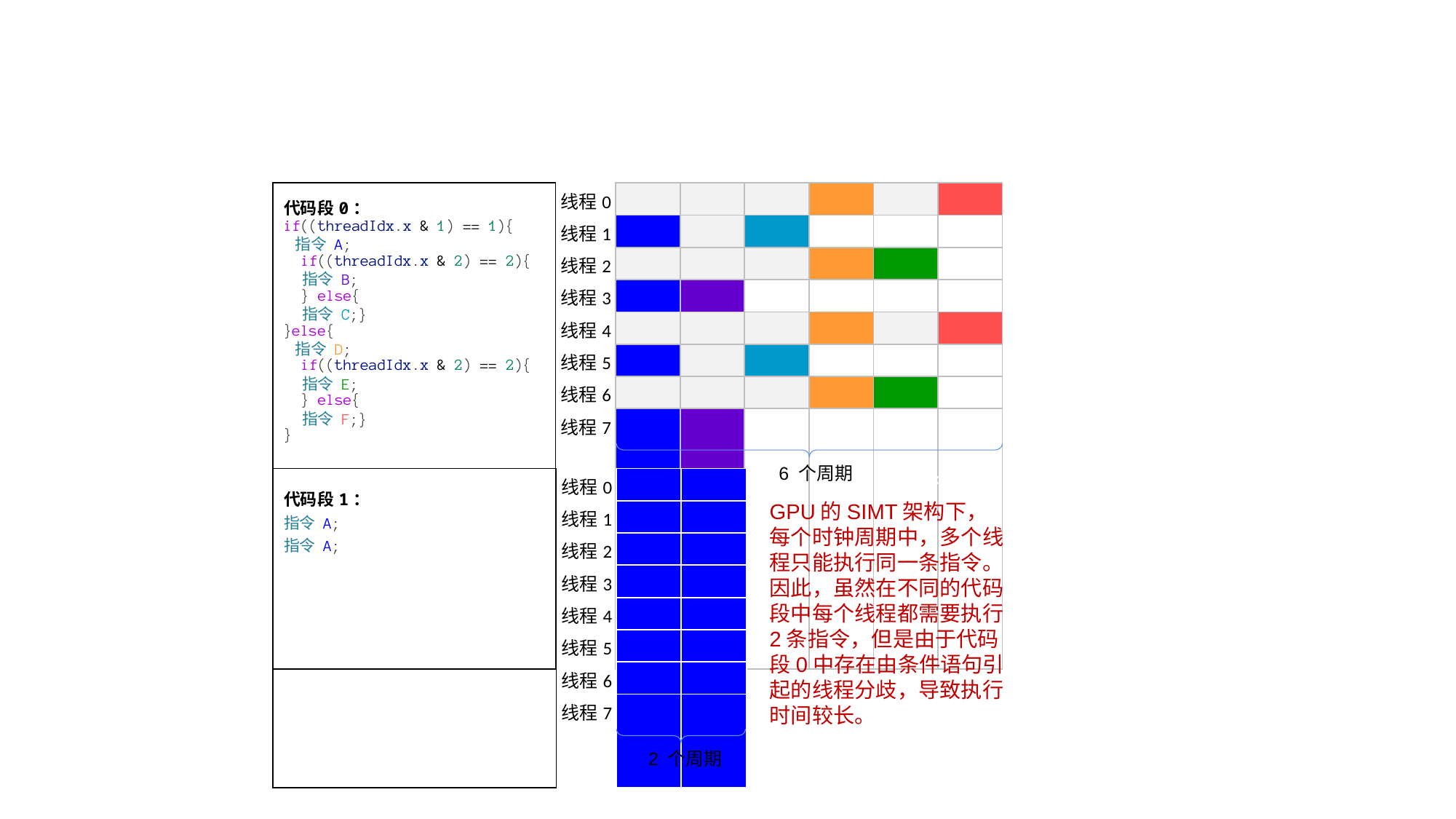

| 代码段0： if((threadIdx.x & 1) == 1){   指令 A;   if((threadIdx.x & 2) == 2){     指令 B;   } else{     指令 C;} }else{   指令 D;   if((threadIdx.x & 2) == 2){     指令 E;   } else{     指令 F;} } | 线程0 |  |  |  |  |  |  |
| --- | --- | --- | --- | --- | --- | --- | --- |
|  | 线程1 |  |  |  |  |  |  |
|  | 线程2 |  |  |  |  |  |  |
|  | 线程3 |  |  |  |  |  |  |
|  | 线程4 |  |  |  |  |  |  |
|  | 线程5 |  |  |  |  |  |  |
|  | 线程6 |  |  |  |  |  |  |
|  | 线程7 |  |  |  |  |  |  |

6 个周期
6 cycles
| 代码段1： 指令 A; 指令 A; | 线程0 |  |  |  |  |  |  |
| --- | --- | --- | --- | --- | --- | --- | --- |
|  | 线程1 |  |  |  |  |  |  |
|  | 线程2 |  |  |  |  |  |  |
|  | 线程3 |  |  |  |  |  |  |
|  | 线程4 |  |  |  |  |  |  |
|  | 线程5 |  |  |  |  |  |  |
|  | 线程6 |  |  |  |  |  |  |
|  | 线程7 |  |  |  |  |  |  |
GPU的SIMT架构下，每个时钟周期中，多个线程只能执行同一条指令。因此，虽然在不同的代码段中每个线程都需要执行2条指令，但是由于代码段0中存在由条件语句引起的线程分歧，导致执行时间较长。

2 个周期